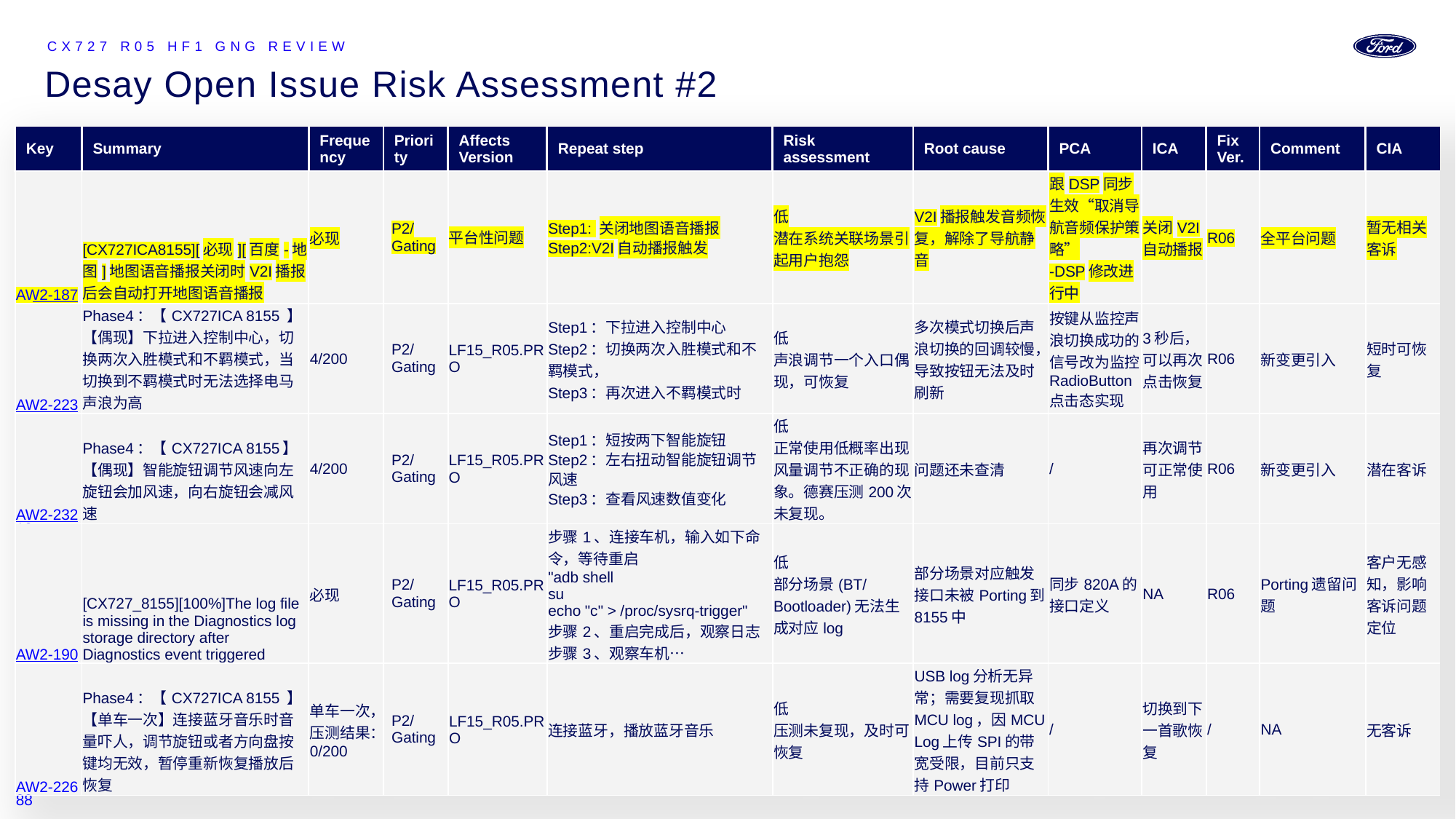

CX727 R05 HF1 GNG Review
# Desay Open Issue Risk Assessment #2
| Key | Summary | Frequency | Priority | Affects Version | Repeat step | Risk assessment | Root cause | PCA | ICA | Fix Ver. | Comment | CIA |
| --- | --- | --- | --- | --- | --- | --- | --- | --- | --- | --- | --- | --- |
| AW2-18753 | [CX727ICA8155][必现][百度-地图]地图语音播报关闭时V2I播报后会自动打开地图语音播报 | 必现 | P2/ Gating | 平台性问题 | Step1: 关闭地图语音播报Step2:V2I自动播报触发 | 低 潜在系统关联场景引起用户抱怨 | V2I播报触发音频恢复，解除了导航静音 | 跟DSP同步生效“取消导航音频保护策略” -DSP修改进行中 | 关闭V2I自动播报 | R06 | 全平台问题 | 暂无相关客诉 |
| AW2-22341 | Phase4：【CX727ICA 8155 】【偶现】下拉进入控制中心，切换两次入胜模式和不羁模式，当切换到不羁模式时无法选择电马声浪为高 | 4/200 | P2/ Gating | LF15\_R05.PRO | Step1：下拉进入控制中心 Step2：切换两次入胜模式和不羁模式， Step3：再次进入不羁模式时 | 低 声浪调节一个入口偶现，可恢复 | 多次模式切换后声浪切换的回调较慢，导致按钮无法及时刷新 | 按键从监控声浪切换成功的信号改为监控RadioButton点击态实现 | 3秒后，可以再次点击恢复 | R06 | 新变更引入 | 短时可恢复 |
| AW2-23212 | Phase4：【CX727ICA 8155】【偶现】智能旋钮调节风速向左旋钮会加风速，向右旋钮会减风速 | 4/200 | P2/ Gating | LF15\_R05.PRO | Step1：短按两下智能旋钮 Step2：左右扭动智能旋钮调节风速 Step3：查看风速数值变化 | 低 正常使用低概率出现风量调节不正确的现象。德赛压测200次未复现。 | 问题还未查清 | / | 再次调节可正常使用 | R06 | 新变更引入 | 潜在客诉 |
| AW2-19021 | [CX727\_8155][100%]The log file is missing in the Diagnostics log storage directory after Diagnostics event triggered | 必现 | P2/ Gating | LF15\_R05.PRO | 步骤1、连接车机，输入如下命令，等待重启 "adb shell su echo "c" > /proc/sysrq-trigger" 步骤2、重启完成后，观察日志 步骤3、观察车机… | 低 部分场景(BT/Bootloader)无法生成对应log | 部分场景对应触发接口未被Porting到8155中 | 同步820A的接口定义 | NA | R06 | Porting遗留问题 | 客户无感知，影响客诉问题定位 |
| AW2-22688 | Phase4：【CX727ICA 8155 】【单车一次】连接蓝牙音乐时音量吓人，调节旋钮或者方向盘按键均无效，暂停重新恢复播放后恢复 | 单车一次，压测结果： 0/200 | P2/ Gating | LF15\_R05.PRO | 连接蓝牙，播放蓝牙音乐 | 低 压测未复现，及时可恢复 | USB log分析无异常；需要复现抓取MCU log，因MCU Log上传SPI的带宽受限，目前只支持Power打印 | / | 切换到下一首歌恢复 | / | NA | 无客诉 |
11
11